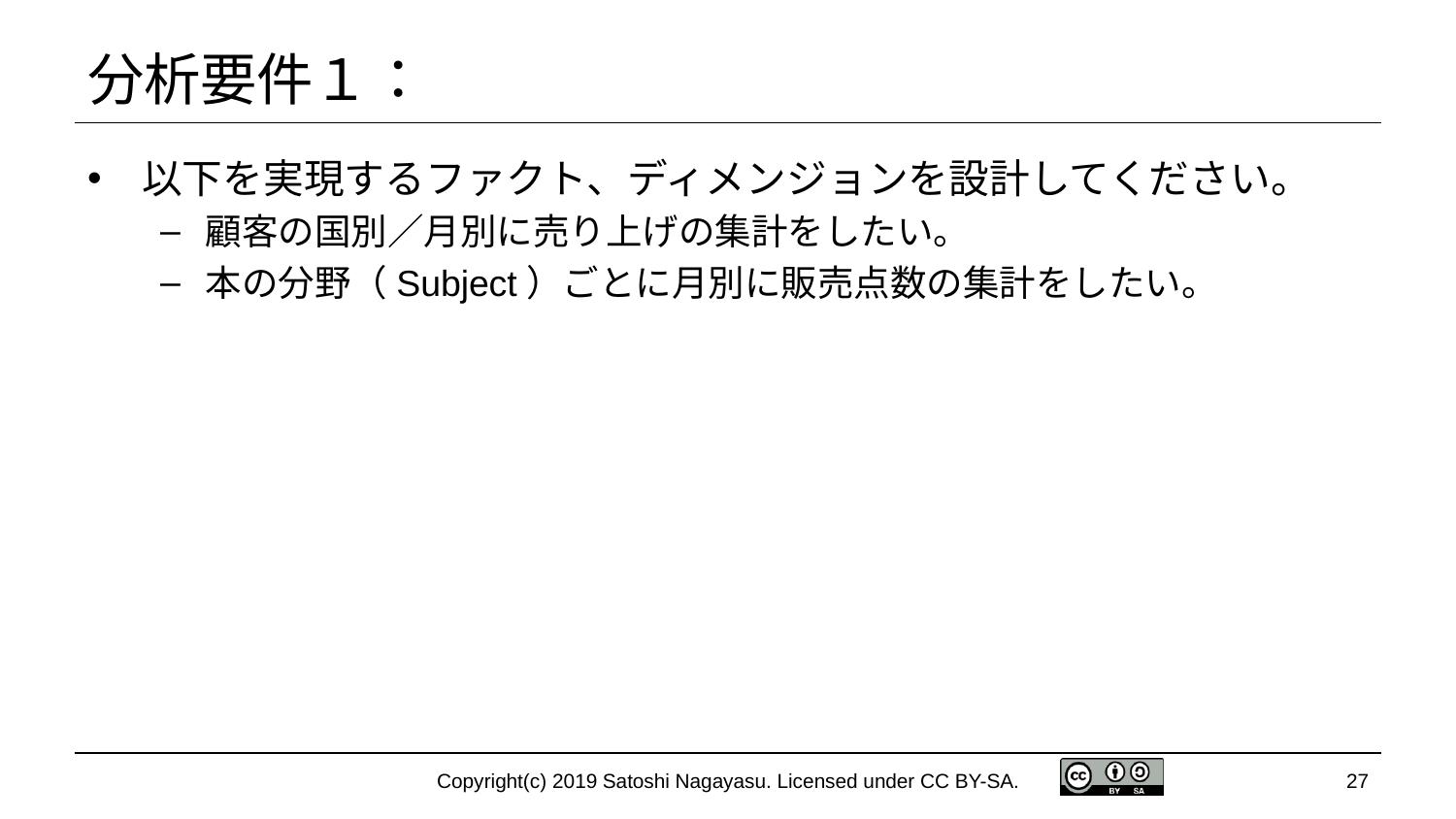

# 分析要件１：
以下を実現するファクト、ディメンジョンを設計してください。
顧客の国別／月別に売り上げの集計をしたい。
本の分野（Subject）ごとに月別に販売点数の集計をしたい。
Copyright(c) 2019 Satoshi Nagayasu. Licensed under CC BY-SA.
27